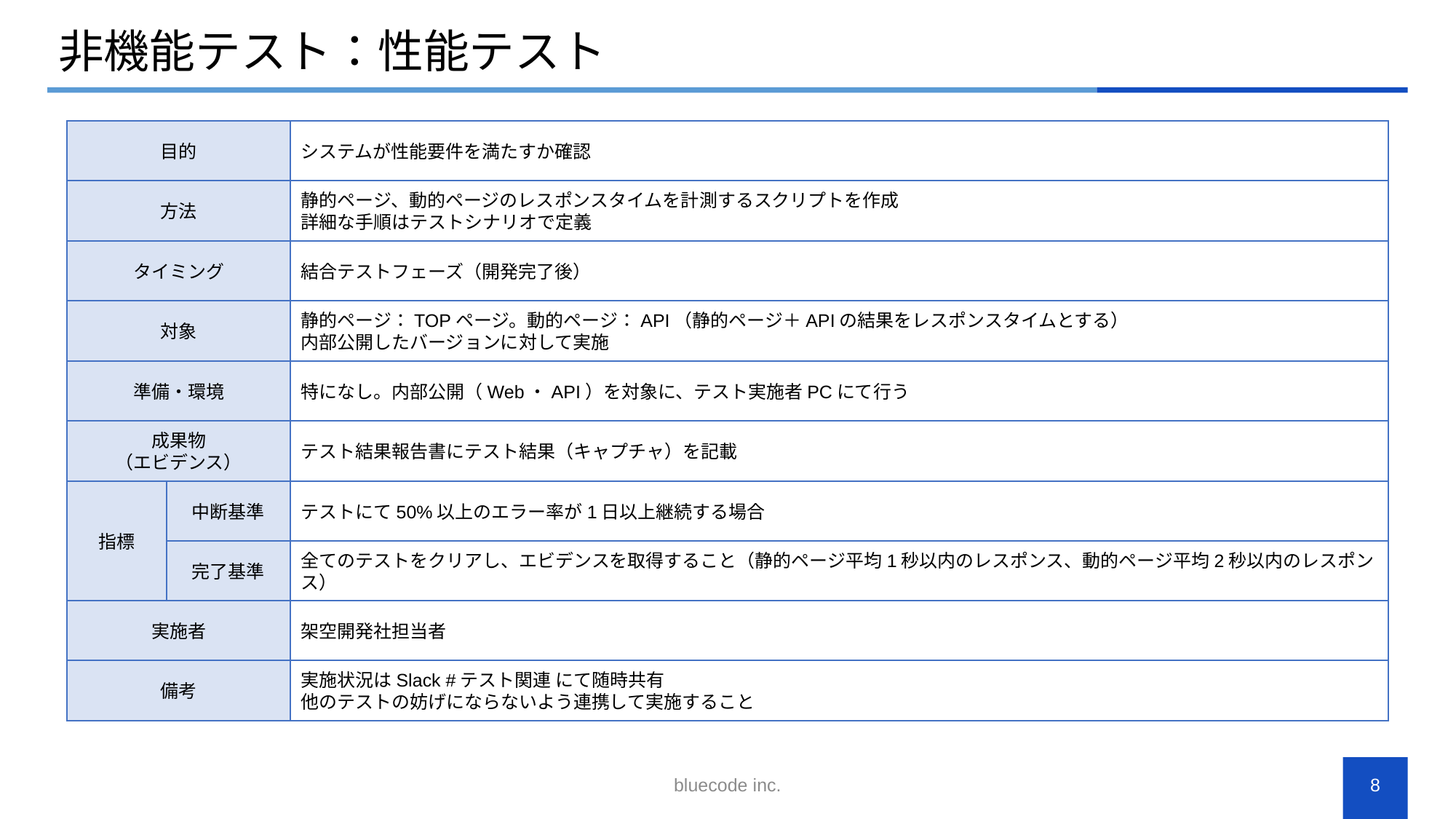

# 非機能テスト：性能テスト
目的
システムが性能要件を満たすか確認
方法
静的ページ、動的ページのレスポンスタイムを計測するスクリプトを作成
詳細な手順はテストシナリオで定義
タイミング
結合テストフェーズ（開発完了後）
対象
静的ページ：TOPページ。動的ページ：API（静的ページ＋APIの結果をレスポンスタイムとする）
内部公開したバージョンに対して実施
準備・環境
特になし。内部公開（Web・API）を対象に、テスト実施者PCにて行う
成果物
（エビデンス）
テスト結果報告書にテスト結果（キャプチャ）を記載
指標
中断基準
テストにて50%以上のエラー率が1日以上継続する場合
完了基準
全てのテストをクリアし、エビデンスを取得すること（静的ページ平均1秒以内のレスポンス、動的ページ平均2秒以内のレスポンス）
実施者
架空開発社担当者
備考
実施状況はSlack #テスト関連 にて随時共有
他のテストの妨げにならないよう連携して実施すること
bluecode inc.
8